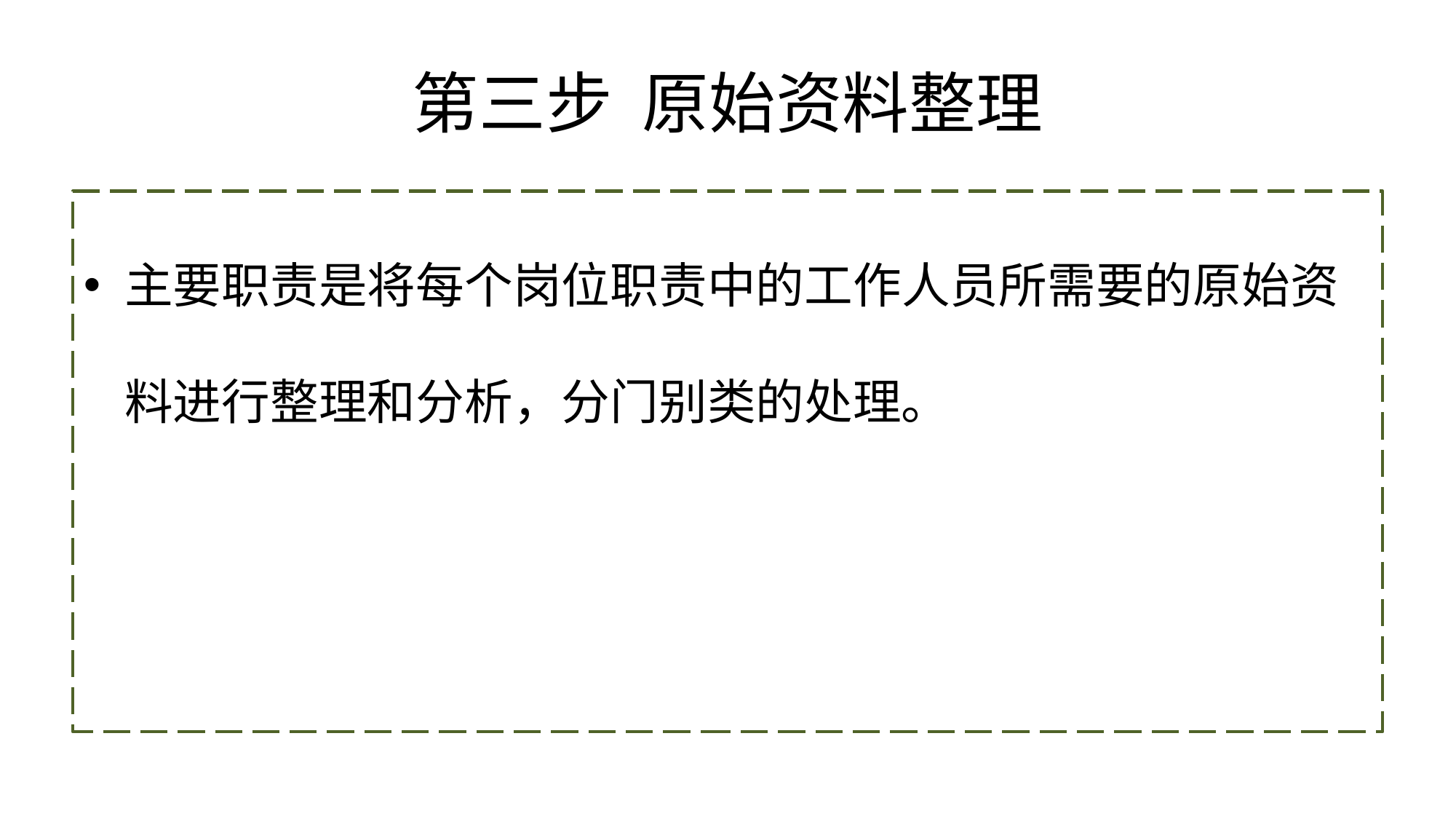

# 第三步  原始资料整理
主要职责是将每个岗位职责中的工作人员所需要的原始资料进行整理和分析，分门别类的处理。